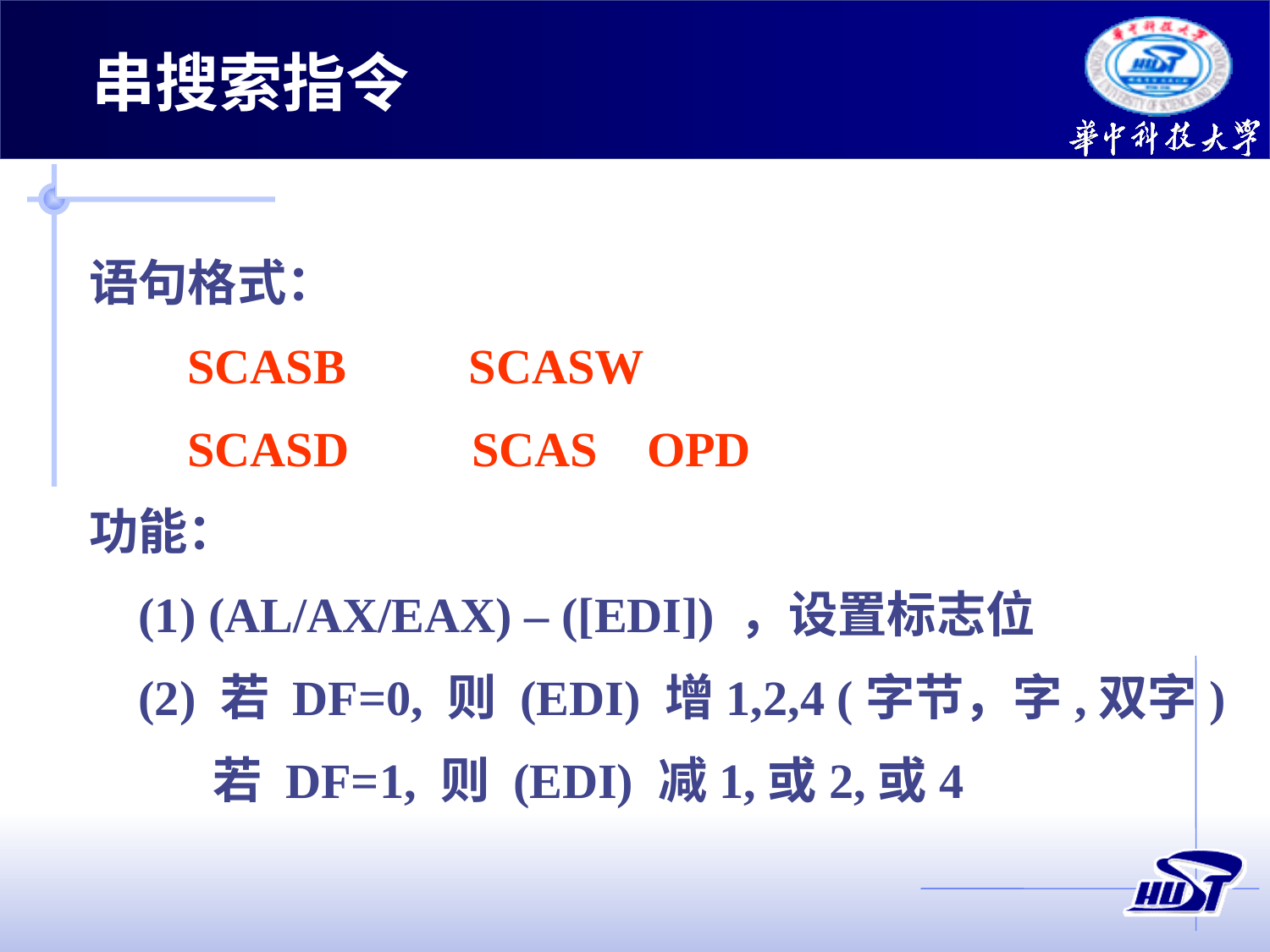

串搜索指令
语句格式：
        SCASB          SCASW
        SCASD          SCAS    OPD
功能：
    (1) (AL/AX/EAX) – ([EDI]) ，设置标志位
    (2) 若 DF=0, 则 (EDI) 增1,2,4 (字节，字,双字)
          若 DF=1, 则 (EDI) 减1,或2,或4